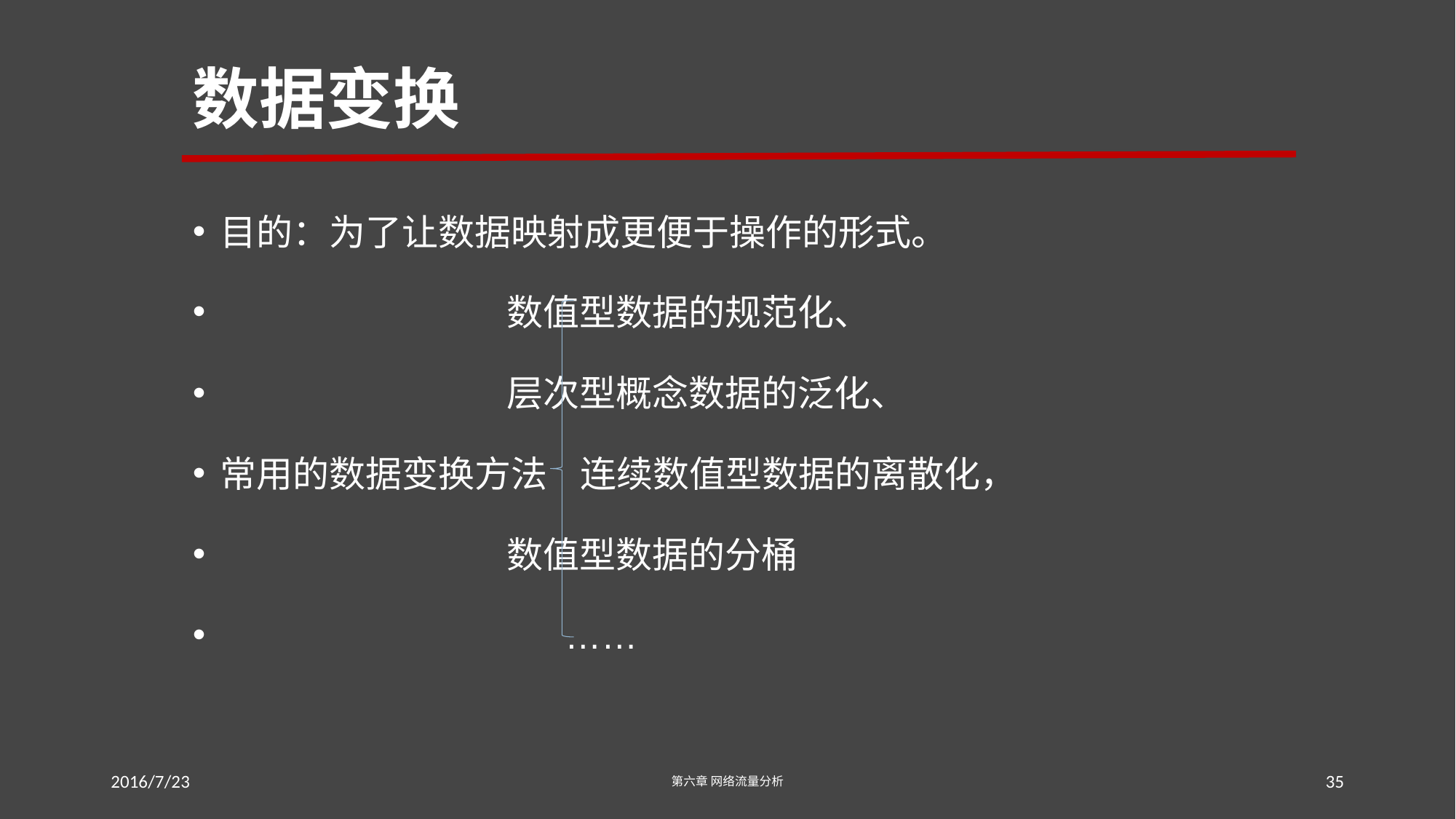

# 数据变换
目的：为了让数据映射成更便于操作的形式。
                                  数值型数据的规范化、
                                  层次型概念数据的泛化、
常用的数据变换方法    连续数值型数据的离散化，
                                  数值型数据的分桶
                                  ……

2016/7/23
第六章 网络流量分析
35